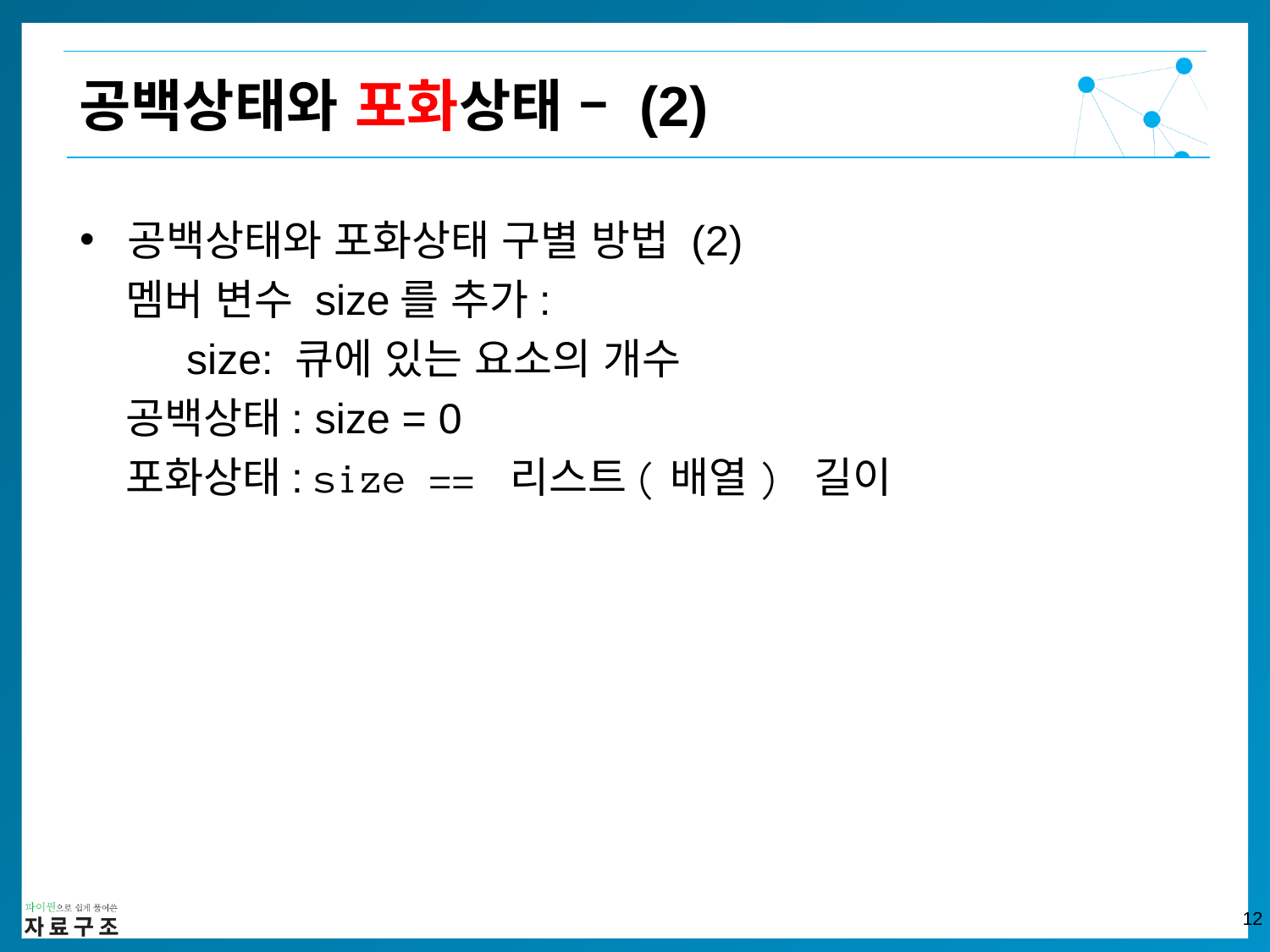

공백상태와 포화상태 – (2)
공백상태와 포화상태 구별 방법 (2)
   멤버 변수 size를 추가:
         size: 큐에 있는 요소의 개수
   공백상태: size = 0
   포화상태: size == 리스트(배열) 길이